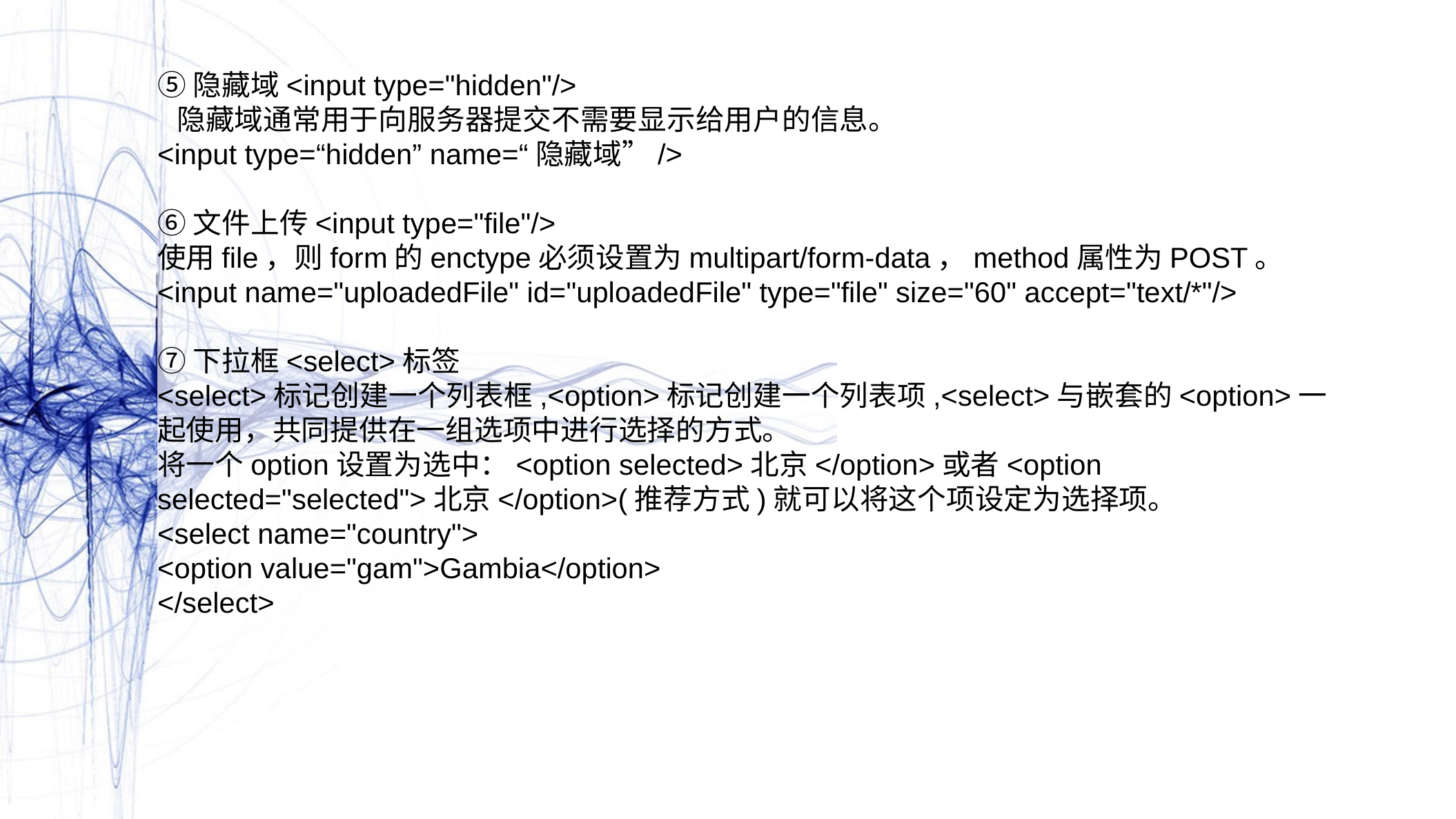

⑤隐藏域<input type="hidden"/>
  隐藏域通常用于向服务器提交不需要显示给用户的信息。
<input type=“hidden” name=“隐藏域”/>

⑥文件上传<input type="file"/>
使用file，则form的enctype必须设置为multipart/form-data，method属性为POST。
<input name="uploadedFile" id="uploadedFile" type="file" size="60" accept="text/*"/>

⑦下拉框<select>标签
<select>标记创建一个列表框,<option>标记创建一个列表项,<select>与嵌套的<option>一起使用，共同提供在一组选项中进行选择的方式。
将一个option设置为选中：<option selected>北京</option>或者<option selected="selected">北京</option>(推荐方式)就可以将这个项设定为选择项。
<select name="country">
<option value="gam">Gambia</option>
</select>